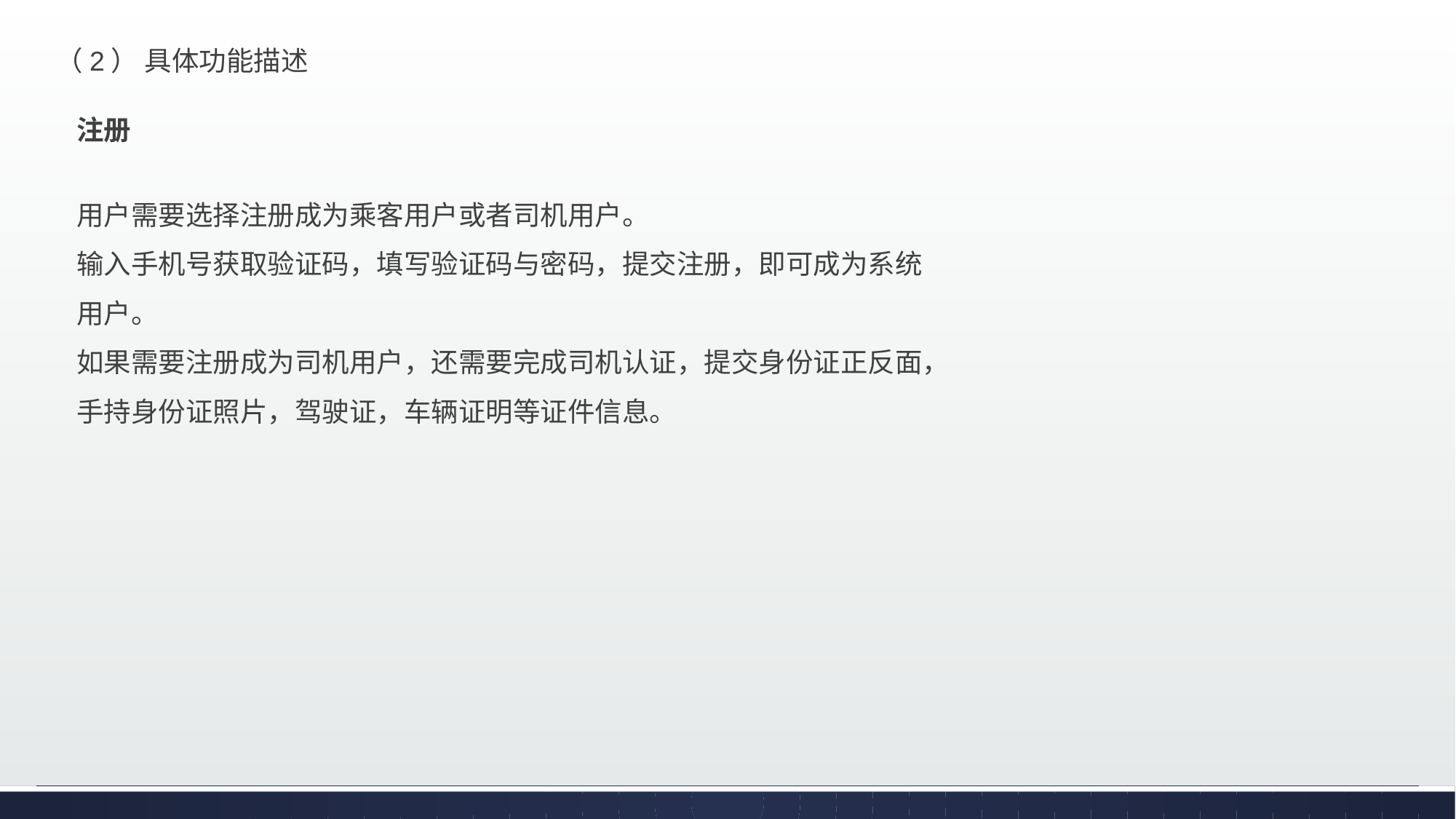

（2） 具体功能描述
注册
用户需要选择注册成为乘客用户或者司机用户。
输入手机号获取验证码，填写验证码与密码，提交注册，即可成为系统用户。
如果需要注册成为司机用户，还需要完成司机认证，提交身份证正反面，手持身份证照片，驾驶证，车辆证明等证件信息。